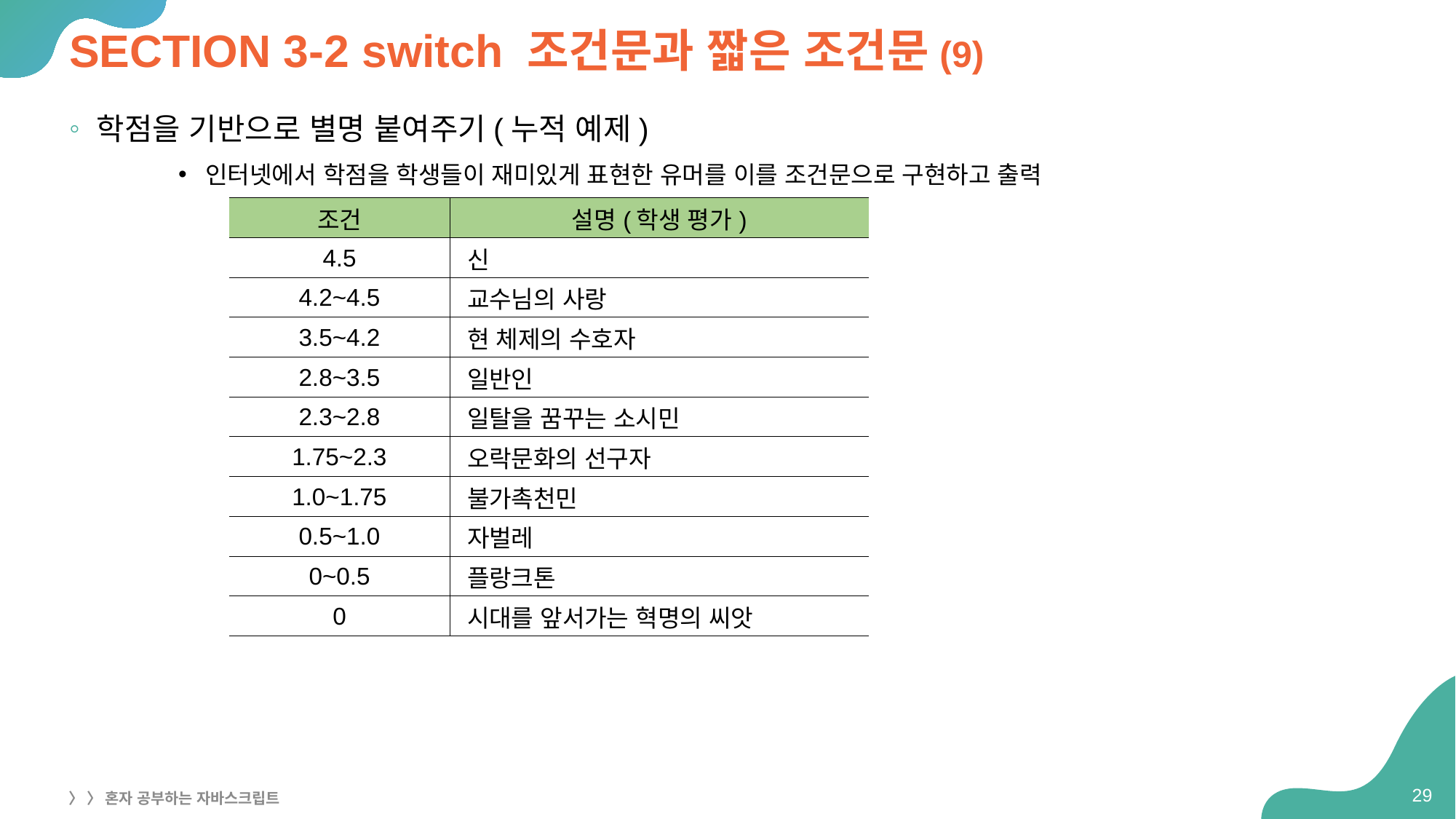

# SECTION 3-2 switch 조건문과 짧은 조건문(9)
학점을 기반으로 별명 붙여주기(누적 예제)
인터넷에서 학점을 학생들이 재미있게 표현한 유머를 이를 조건문으로 구현하고 출력

| 조건 | 설명(학생 평가) |
| --- | --- |
| 4.5 | 신 |
| 4.2~4.5 | 교수님의 사랑 |
| 3.5~4.2 | 현 체제의 수호자 |
| 2.8~3.5 | 일반인 |
| 2.3~2.8 | 일탈을 꿈꾸는 소시민 |
| 1.75~2.3 | 오락문화의 선구자 |
| 1.0~1.75 | 불가촉천민 |
| 0.5~1.0 | 자벌레 |
| 0~0.5 | 플랑크톤 |
| 0 | 시대를 앞서가는 혁명의 씨앗 |
29
〉 〉 혼자 공부하는 자바스크립트